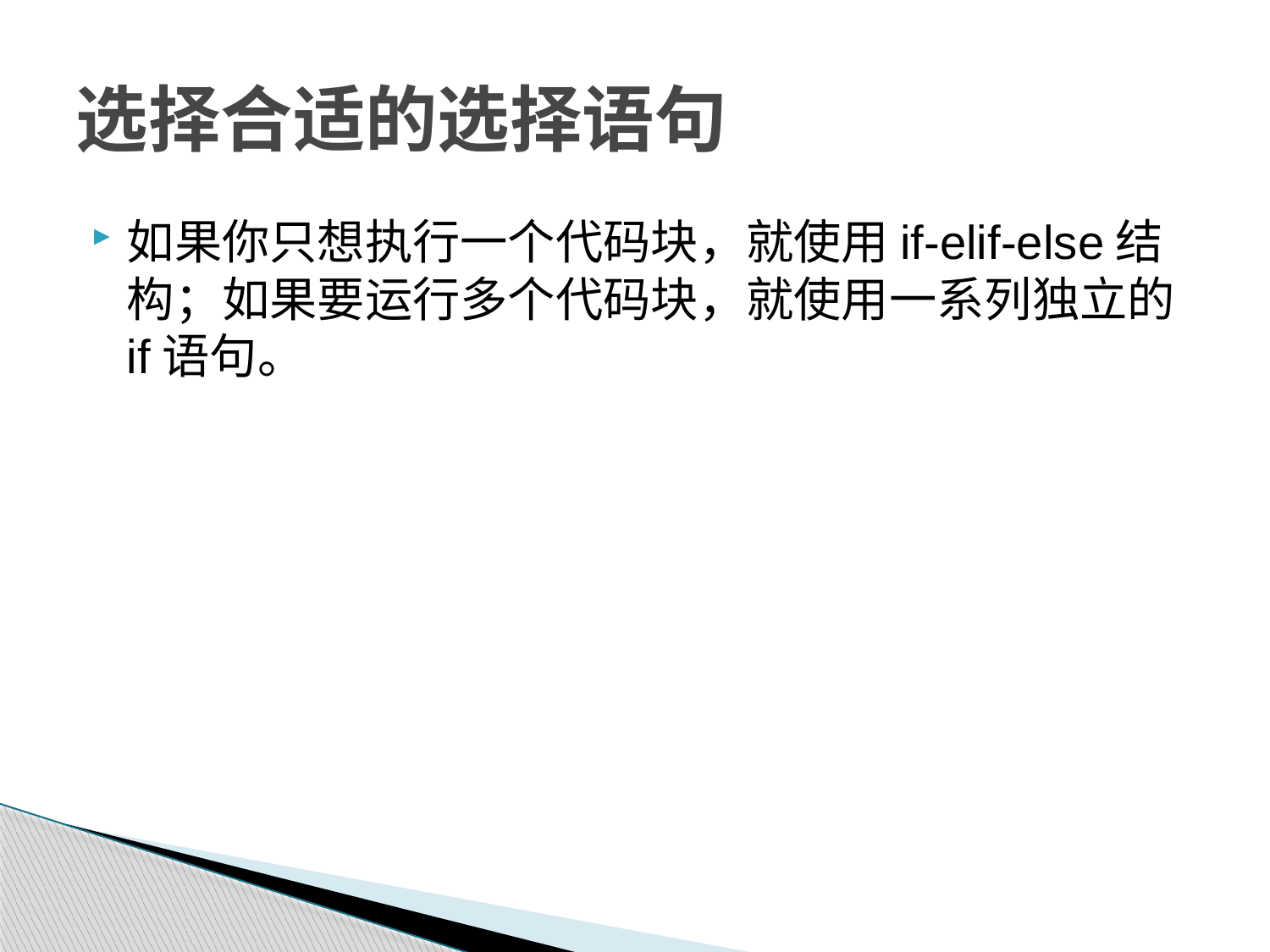

# 选择合适的选择语句
如果你只想执行一个代码块，就使用if-elif-else结构；如果要运行多个代码块，就使用一系列独立的if语句。